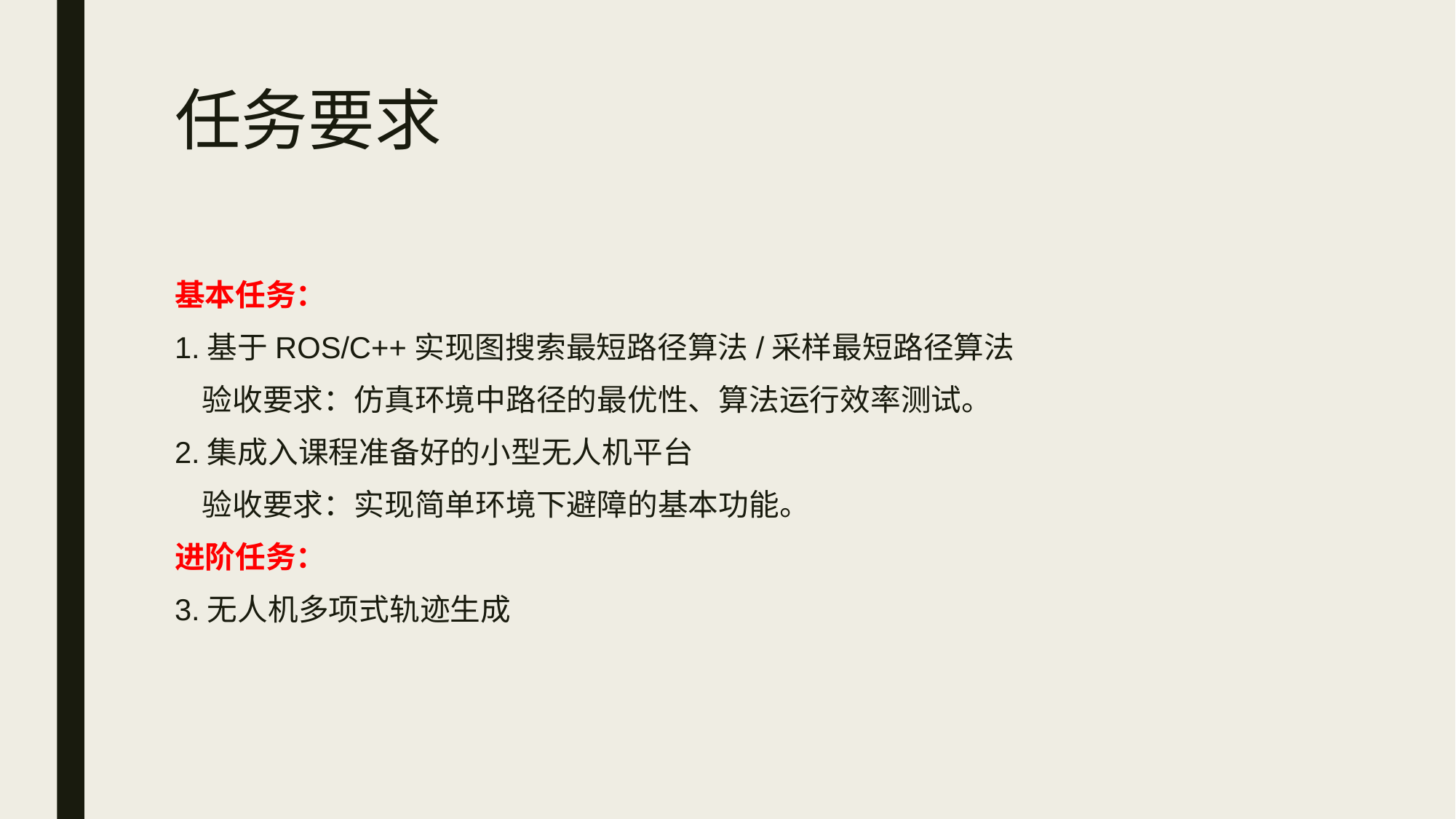

# 任务要求
基本任务：
1.基于ROS/C++实现图搜索最短路径算法/采样最短路径算法
   验收要求：仿真环境中路径的最优性、算法运行效率测试。
2.集成入课程准备好的小型无人机平台
   验收要求：实现简单环境下避障的基本功能。
进阶任务：
3.无人机多项式轨迹生成